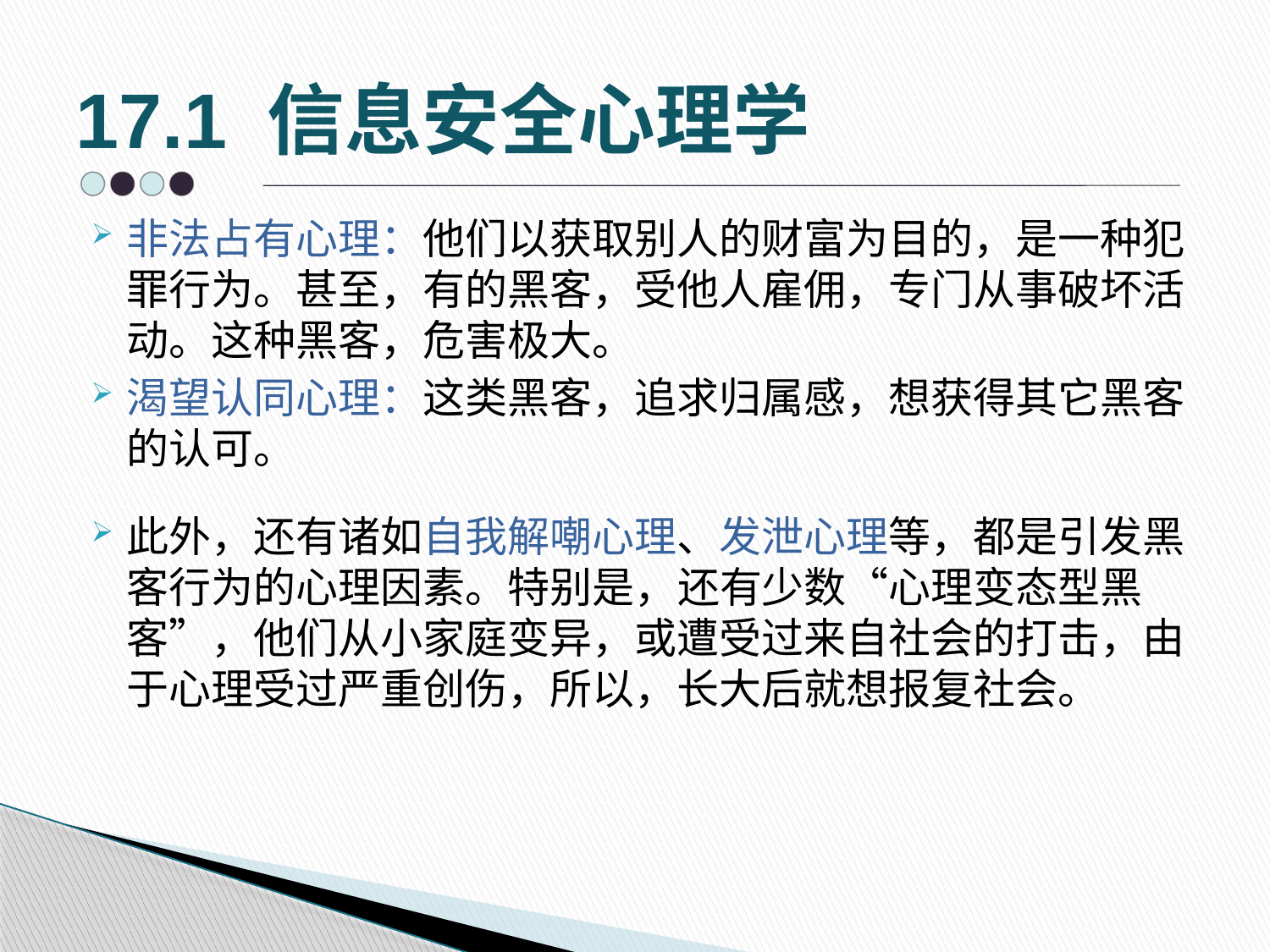

# 17.1 信息安全心理学

非法占有心理：他们以获取别人的财富为目的，是一种犯罪行为。甚至，有的黑客，受他人雇佣，专门从事破坏活动。这种黑客，危害极大。
渴望认同心理：这类黑客，追求归属感，想获得其它黑客的认可。

此外，还有诸如自我解嘲心理、发泄心理等，都是引发黑客行为的心理因素。特别是，还有少数“心理变态型黑客”，他们从小家庭变异，或遭受过来自社会的打击，由于心理受过严重创伤，所以，长大后就想报复社会。